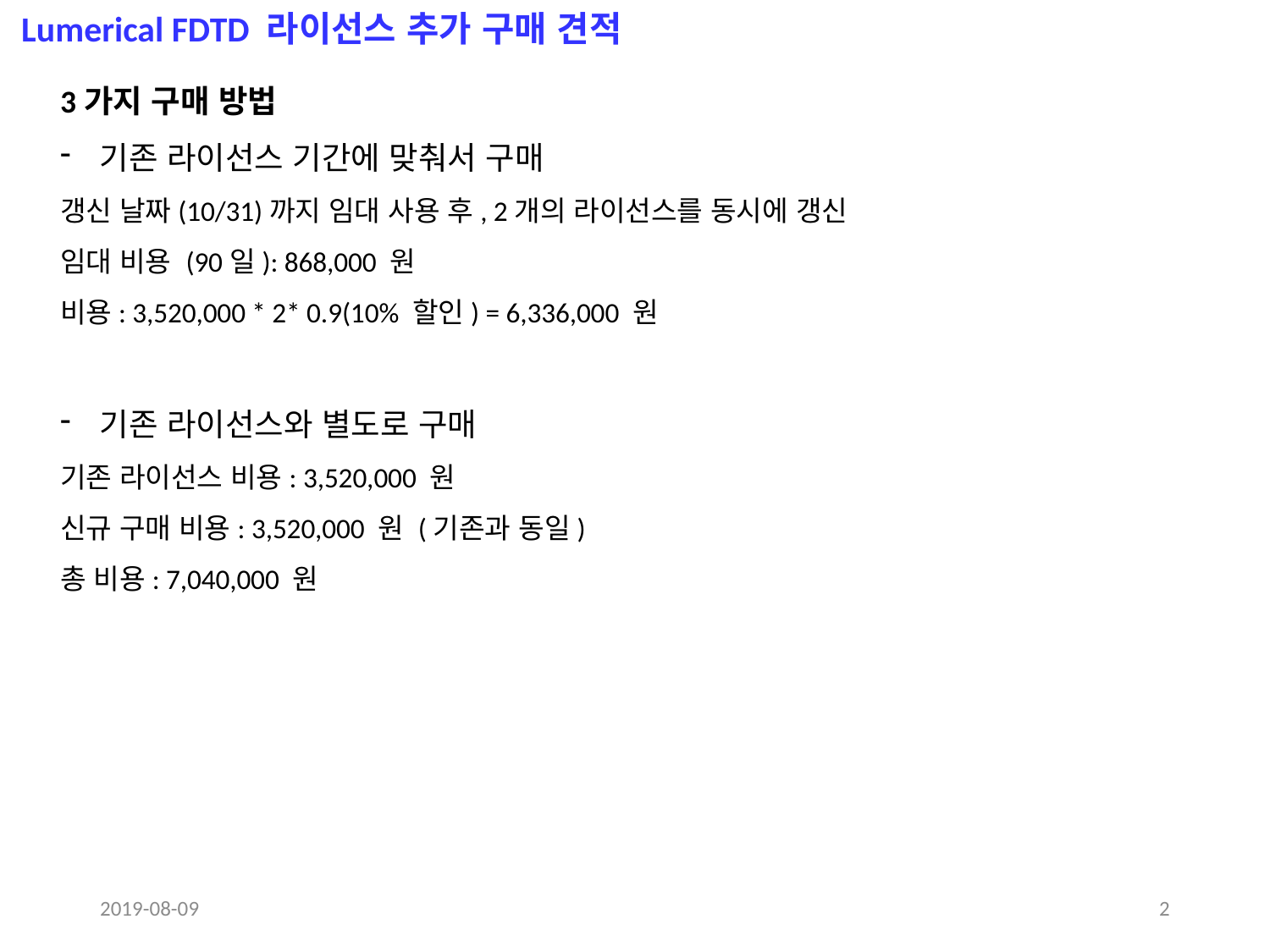

Lumerical FDTD 라이선스 추가 구매 견적
3가지 구매 방법
기존 라이선스 기간에 맞춰서 구매
갱신 날짜(10/31)까지 임대 사용 후, 2개의 라이선스를 동시에 갱신
임대 비용 (90일): 868,000 원
비용: 3,520,000 * 2* 0.9(10% 할인) = 6,336,000 원

기존 라이선스와 별도로 구매
기존 라이선스 비용: 3,520,000 원
신규 구매 비용: 3,520,000 원 (기존과 동일)
총 비용: 7,040,000 원
2019-08-09
2